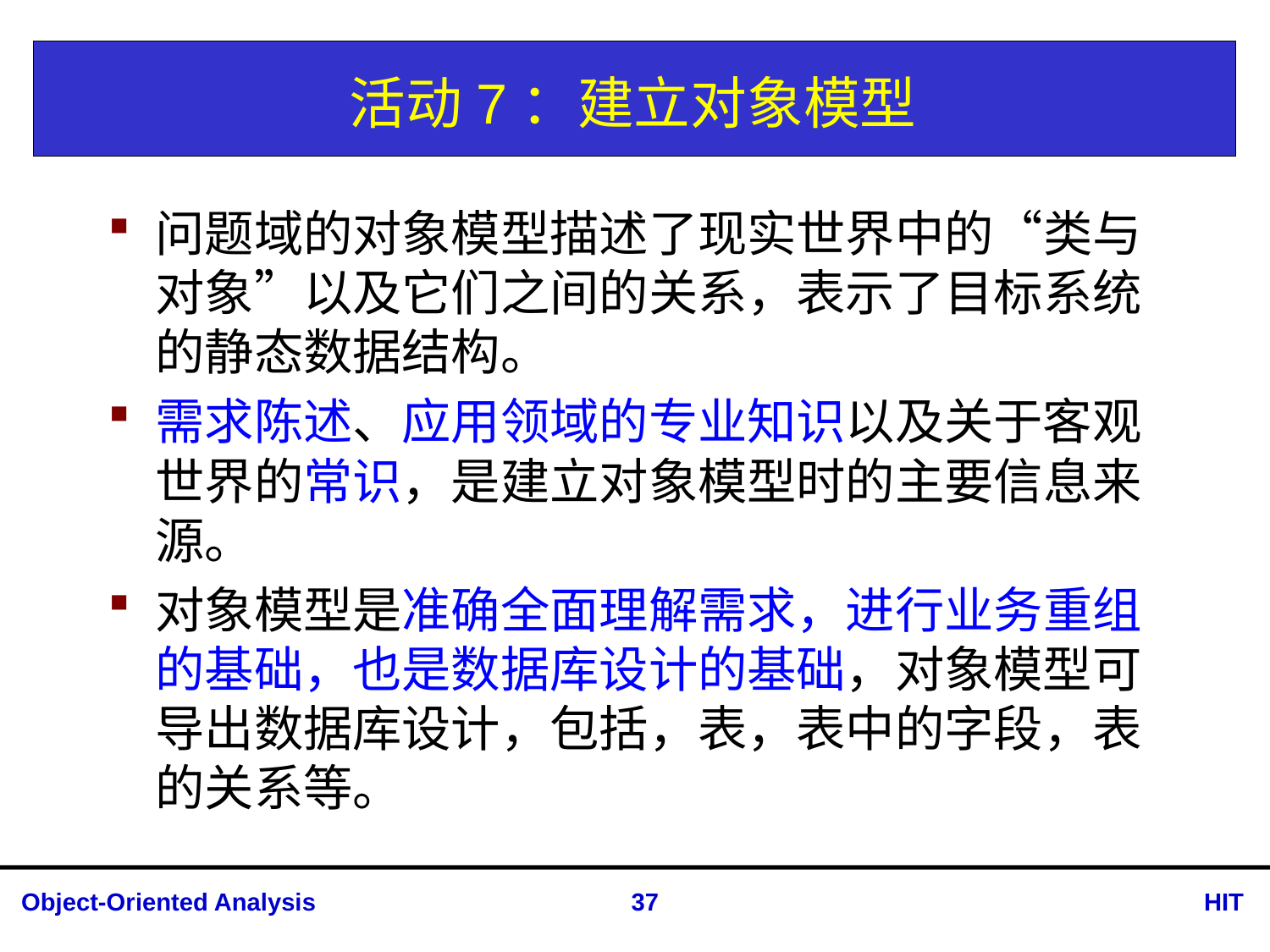

# 活动7：建立对象模型
问题域的对象模型描述了现实世界中的“类与对象”以及它们之间的关系，表示了目标系统的静态数据结构。
需求陈述、应用领域的专业知识以及关于客观世界的常识，是建立对象模型时的主要信息来源。
对象模型是准确全面理解需求，进行业务重组的基础，也是数据库设计的基础，对象模型可导出数据库设计，包括，表，表中的字段，表的关系等。